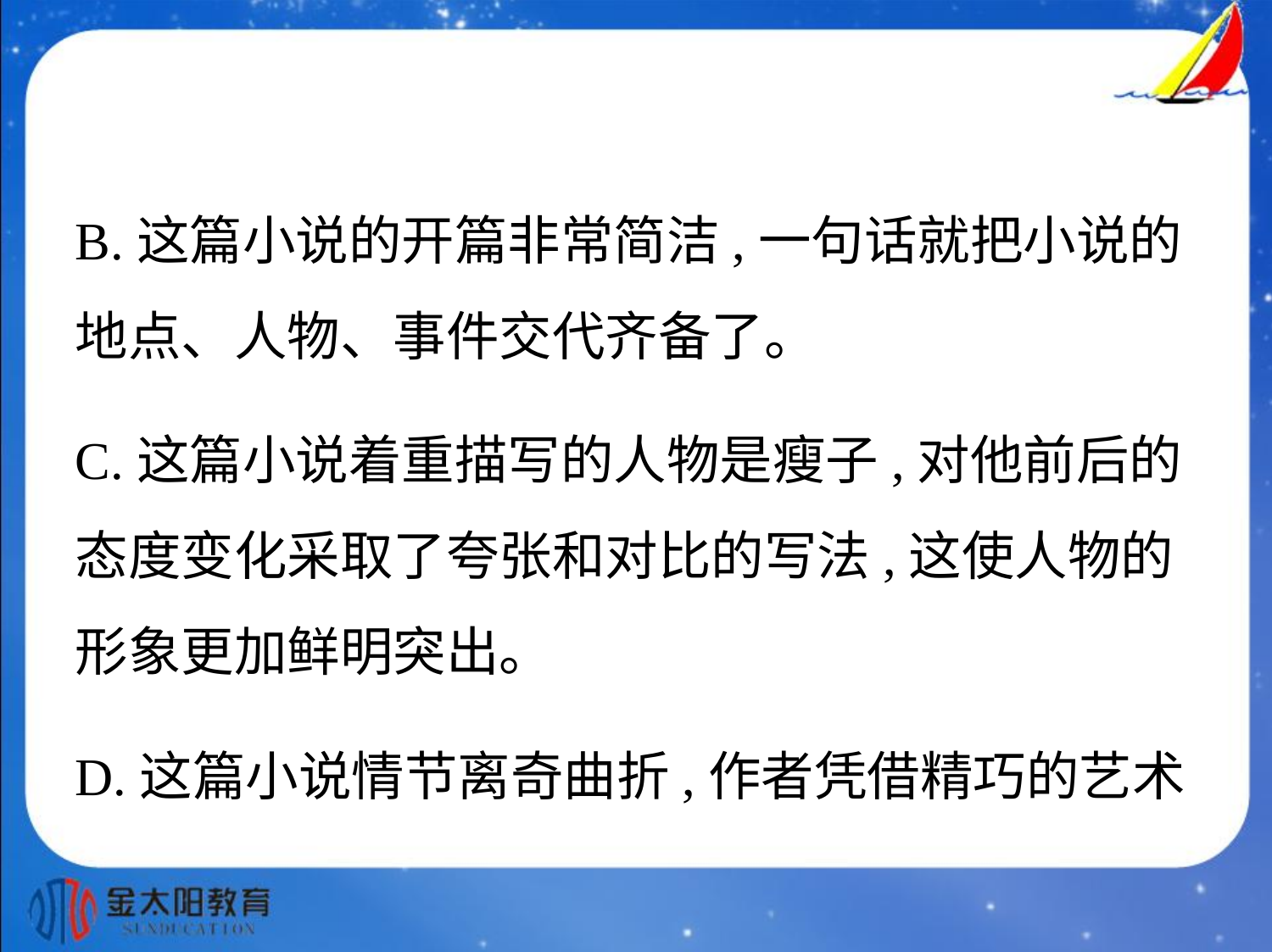

B.这篇小说的开篇非常简洁,一句话就把小说的
地点、人物、事件交代齐备了。
C.这篇小说着重描写的人物是瘦子,对他前后的
态度变化采取了夸张和对比的写法,这使人物的
形象更加鲜明突出。
D.这篇小说情节离奇曲折,作者凭借精巧的艺术